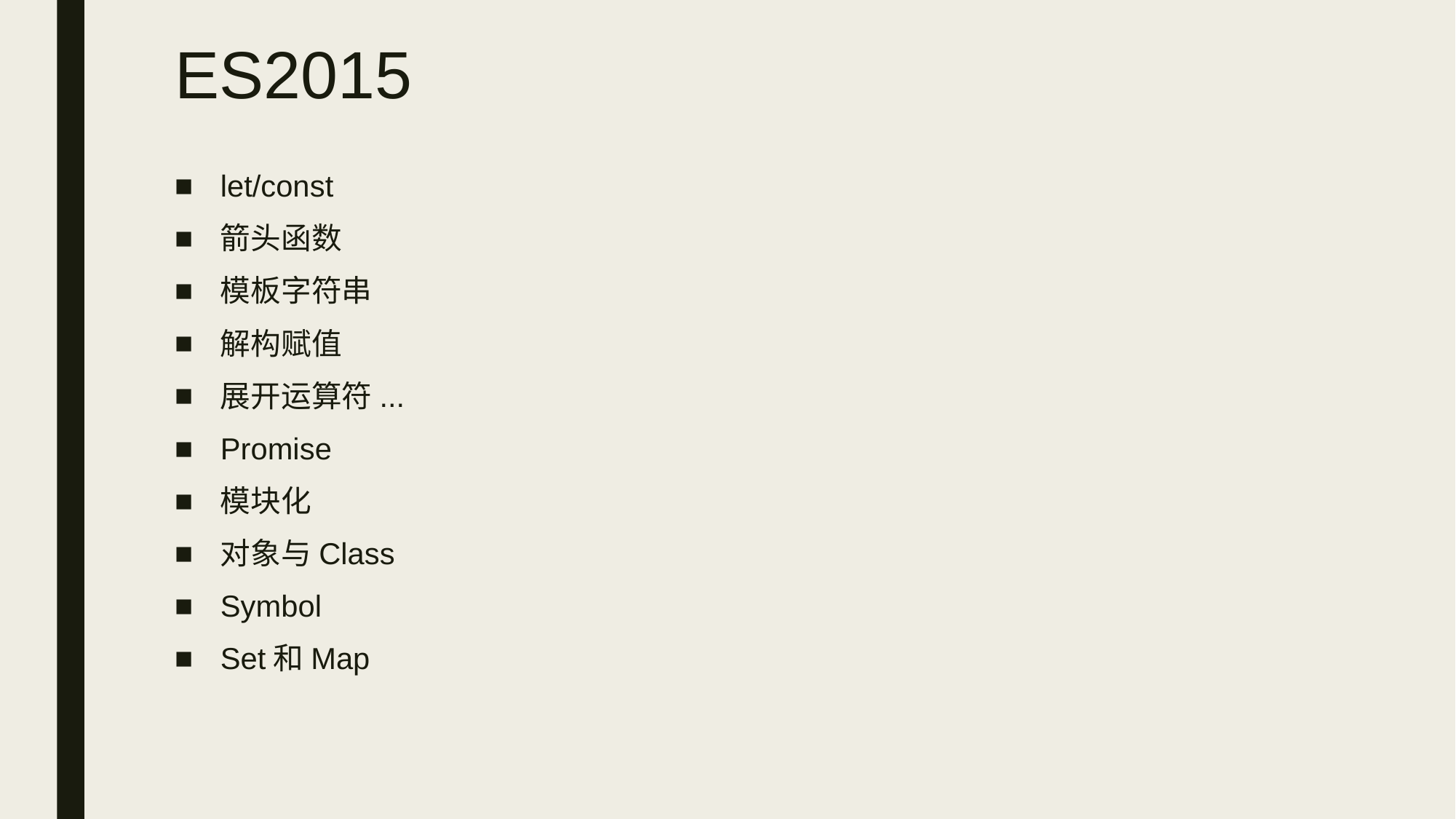

# ES2015
let/const
箭头函数
模板字符串
解构赋值
展开运算符...
Promise
模块化
对象与Class
Symbol
Set和Map